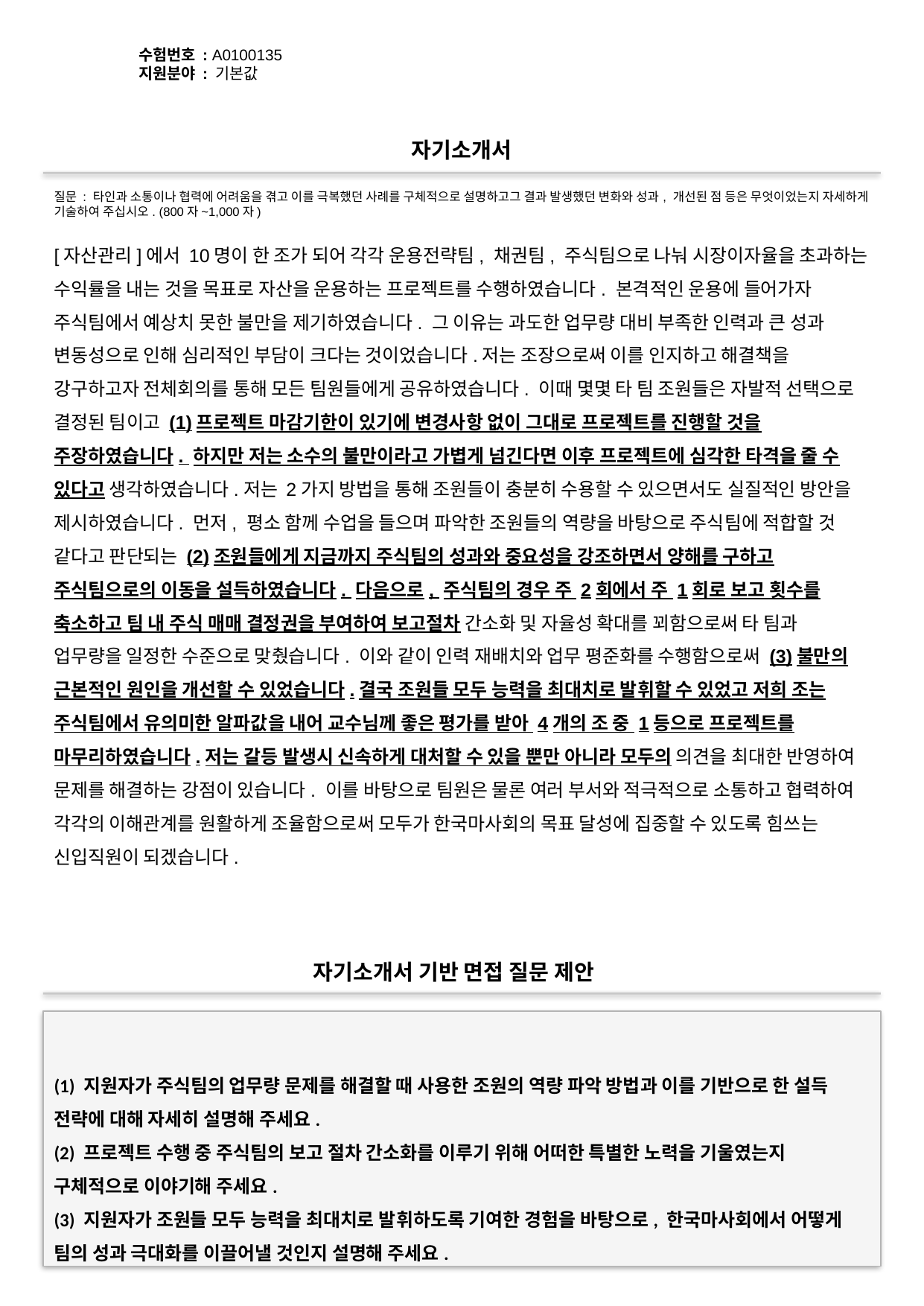

수험번호 : A0100135
지원분야 : 기본값
#

자기소개서

질문 : 타인과 소통이나 협력에 어려움을 겪고 이를 극복했던 사례를 구체적으로 설명하고그 결과 발생했던 변화와 성과, 개선된 점 등은 무엇이었는지 자세하게 기술하여 주십시오. (800자~1,000자)

[자산관리]에서 10명이 한 조가 되어 각각 운용전략팀, 채권팀, 주식팀으로 나눠 시장이자율을 초과하는 수익률을 내는 것을 목표로 자산을 운용하는 프로젝트를 수행하였습니다. 본격적인 운용에 들어가자 주식팀에서 예상치 못한 불만을 제기하였습니다. 그 이유는 과도한 업무량 대비 부족한 인력과 큰 성과 변동성으로 인해 심리적인 부담이 크다는 것이었습니다.저는 조장으로써 이를 인지하고 해결책을 강구하고자 전체회의를 통해 모든 팀원들에게 공유하였습니다. 이때 몇몇 타 팀 조원들은 자발적 선택으로 결정된 팀이고 (1)프로젝트 마감기한이 있기에 변경사항 없이 그대로 프로젝트를 진행할 것을 주장하였습니다. 하지만 저는 소수의 불만이라고 가볍게 넘긴다면 이후 프로젝트에 심각한 타격을 줄 수 있다고 생각하였습니다.저는 2가지 방법을 통해 조원들이 충분히 수용할 수 있으면서도 실질적인 방안을 제시하였습니다. 먼저, 평소 함께 수업을 들으며 파악한 조원들의 역량을 바탕으로 주식팀에 적합할 것 같다고 판단되는 (2)조원들에게 지금까지 주식팀의 성과와 중요성을 강조하면서 양해를 구하고 주식팀으로의 이동을 설득하였습니다. 다음으로, 주식팀의 경우 주 2회에서 주 1회로 보고 횟수를 축소하고 팀 내 주식 매매 결정권을 부여하여 보고절차 간소화 및 자율성 확대를 꾀함으로써 타 팀과 업무량을 일정한 수준으로 맞췄습니다. 이와 같이 인력 재배치와 업무 평준화를 수행함으로써 (3)불만의 근본적인 원인을 개선할 수 있었습니다.결국 조원들 모두 능력을 최대치로 발휘할 수 있었고 저희 조는 주식팀에서 유의미한 알파값을 내어 교수님께 좋은 평가를 받아 4개의 조 중 1등으로 프로젝트를 마무리하였습니다.저는 갈등 발생시 신속하게 대처할 수 있을 뿐만 아니라 모두의 의견을 최대한 반영하여 문제를 해결하는 강점이 있습니다. 이를 바탕으로 팀원은 물론 여러 부서와 적극적으로 소통하고 협력하여 각각의 이해관계를 원활하게 조율함으로써 모두가 한국마사회의 목표 달성에 집중할 수 있도록 힘쓰는 신입직원이 되겠습니다.

자기소개서 기반 면접 질문 제안

(1) 지원자가 주식팀의 업무량 문제를 해결할 때 사용한 조원의 역량 파악 방법과 이를 기반으로 한 설득 전략에 대해 자세히 설명해 주세요.
(2) 프로젝트 수행 중 주식팀의 보고 절차 간소화를 이루기 위해 어떠한 특별한 노력을 기울였는지 구체적으로 이야기해 주세요.
(3) 지원자가 조원들 모두 능력을 최대치로 발휘하도록 기여한 경험을 바탕으로, 한국마사회에서 어떻게 팀의 성과 극대화를 이끌어낼 것인지 설명해 주세요.